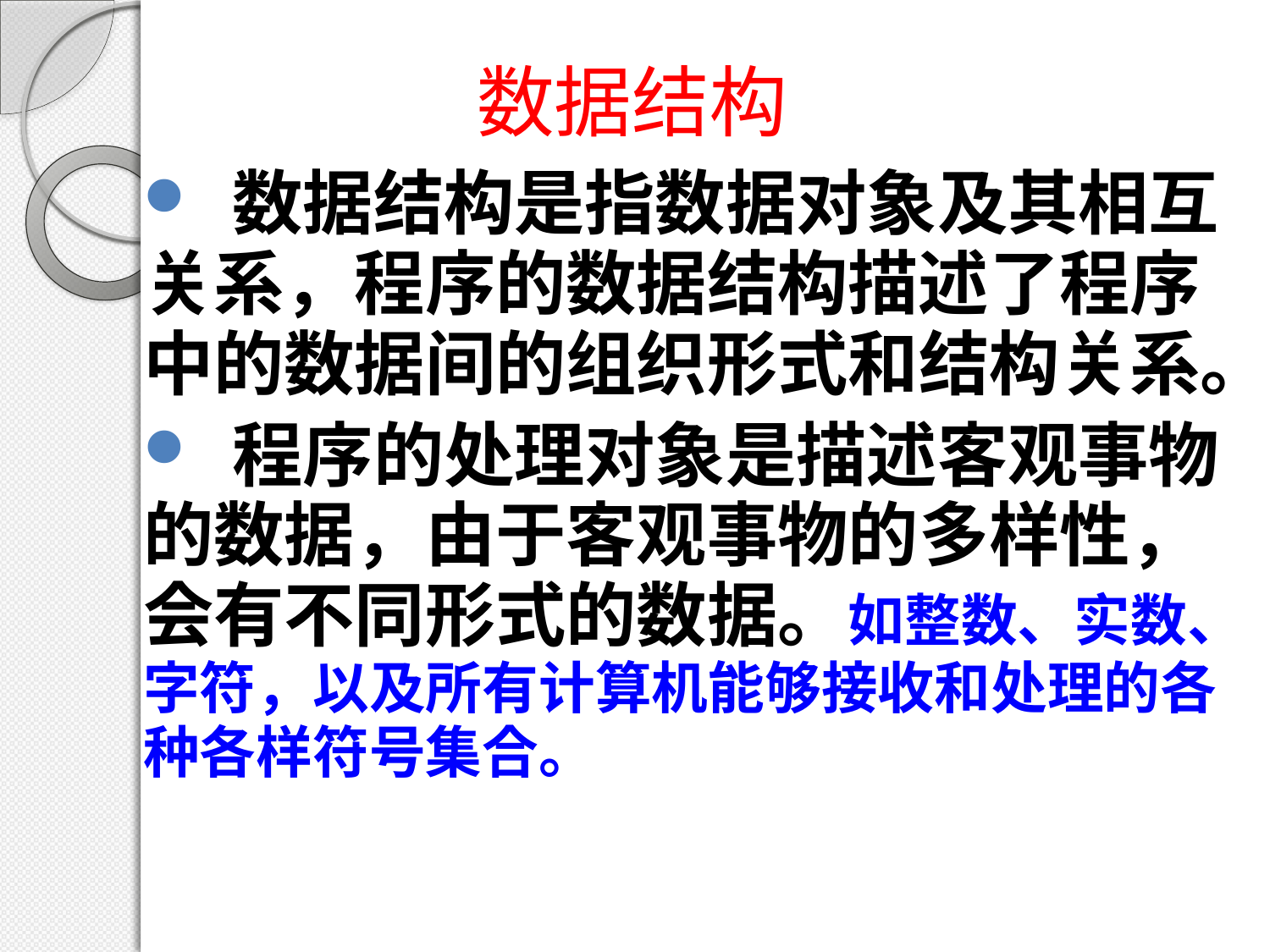

# 数据结构
 数据结构是指数据对象及其相互关系，程序的数据结构描述了程序中的数据间的组织形式和结构关系。
 程序的处理对象是描述客观事物的数据，由于客观事物的多样性，会有不同形式的数据。如整数、实数、字符，以及所有计算机能够接收和处理的各种各样符号集合。

18